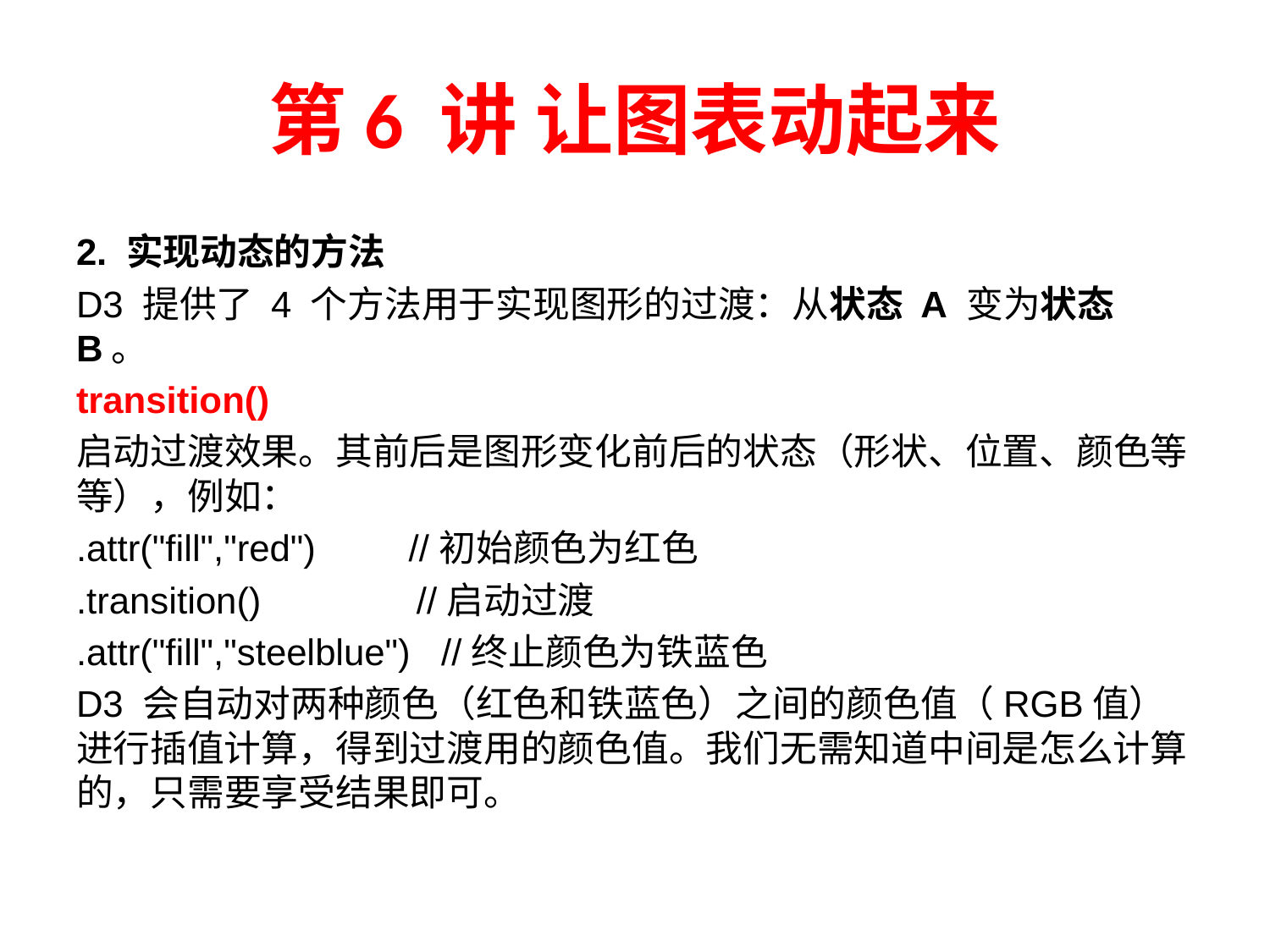

# 第6 讲 让图表动起来
2. 实现动态的方法
D3 提供了 4 个方法用于实现图形的过渡：从状态 A 变为状态 B。
transition()
启动过渡效果。其前后是图形变化前后的状态（形状、位置、颜色等等），例如：
.attr("fill","red")         //初始颜色为红色
.transition()               //启动过渡
.attr("fill","steelblue")   //终止颜色为铁蓝色
D3 会自动对两种颜色（红色和铁蓝色）之间的颜色值（RGB值）进行插值计算，得到过渡用的颜色值。我们无需知道中间是怎么计算的，只需要享受结果即可。